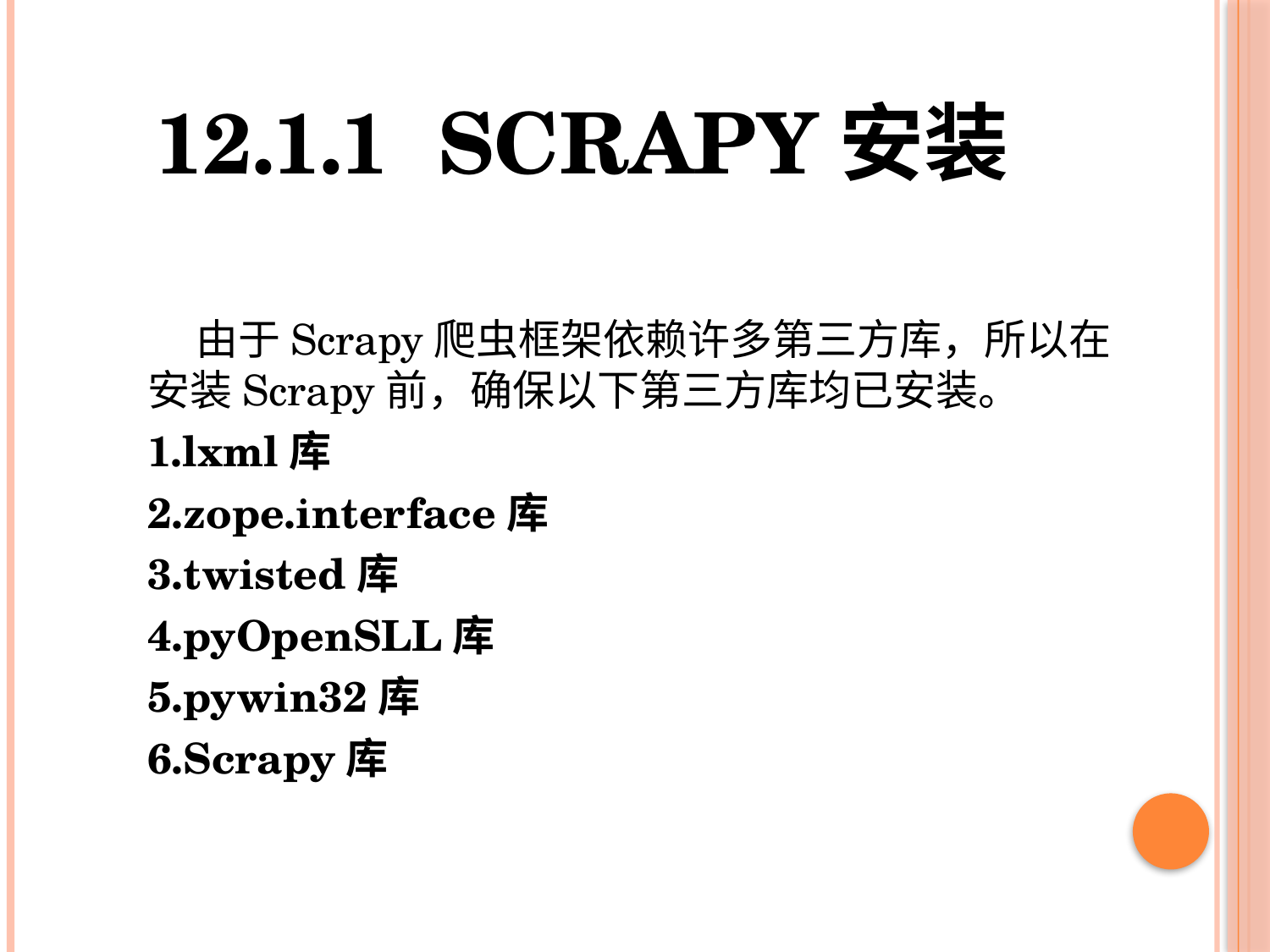

# 12.1.1  Scrapy安装
    由于Scrapy爬虫框架依赖许多第三方库，所以在安装Scrapy前，确保以下第三方库均已安装。
1.lxml库
2.zope.interface库
3.twisted库
4.pyOpenSLL库
5.pywin32库
6.Scrapy库